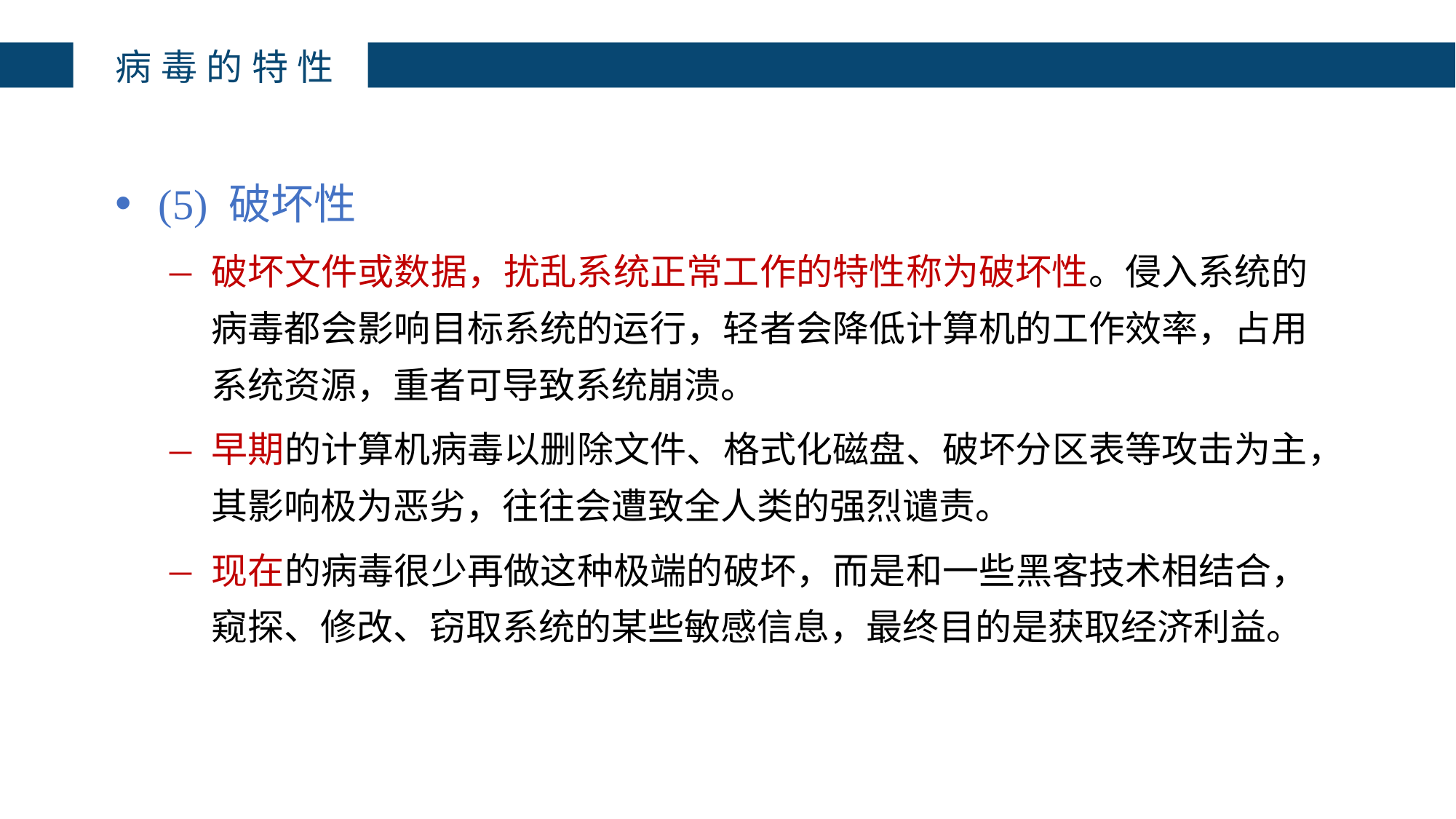

# 病毒的特性
(5) 破坏性
破坏文件或数据，扰乱系统正常工作的特性称为破坏性。侵入系统的病毒都会影响目标系统的运行，轻者会降低计算机的工作效率，占用系统资源，重者可导致系统崩溃。
早期的计算机病毒以删除文件、格式化磁盘、破坏分区表等攻击为主，其影响极为恶劣，往往会遭致全人类的强烈谴责。
现在的病毒很少再做这种极端的破坏，而是和一些黑客技术相结合，窥探、修改、窃取系统的某些敏感信息，最终目的是获取经济利益。